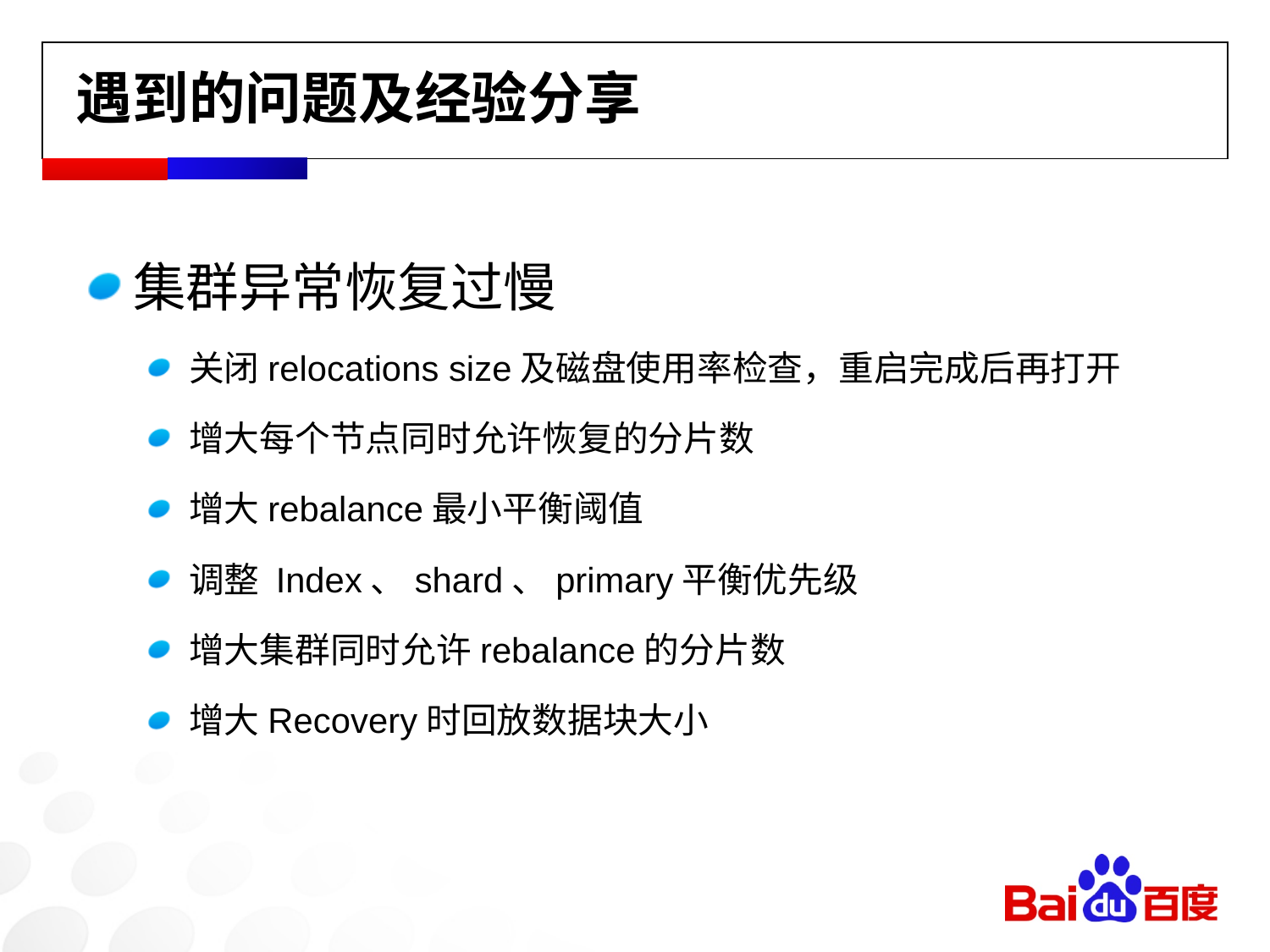

遇到的问题及经验分享
集群异常恢复过慢
关闭relocations size及磁盘使用率检查，重启完成后再打开
增大每个节点同时允许恢复的分片数
增大rebalance最小平衡阈值
调整 Index、shard、primary平衡优先级
增大集群同时允许rebalance的分片数
增大Recovery时回放数据块大小